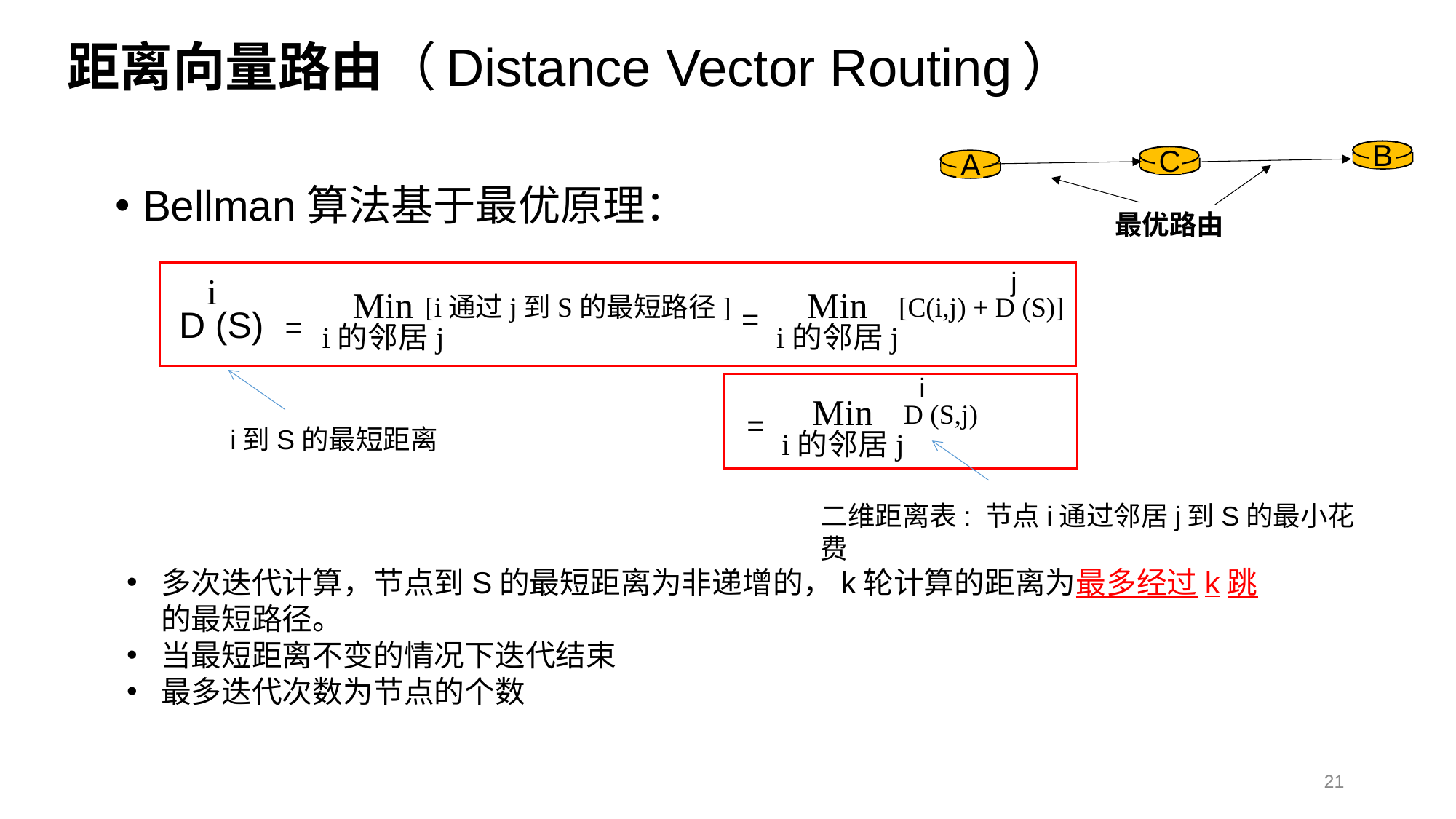

# 距离向量路由（Distance Vector Routing）
B

C

A

最优路由
Bellman算法基于最优原理：

j
Min
[C(i,j) + D (S)]
=
i的邻居j
i
D (S)
Min
[i通过j到S的最短路径]
=
i的邻居j

i
Min
D (S,j)
=
i的邻居j
i到S的最短距离

二维距离表: 节点i通过邻居j到S的最小花费
多次迭代计算，节点到S的最短距离为非递增的，k轮计算的距离为最多经过k跳的最短路径。
当最短距离不变的情况下迭代结束
最多迭代次数为节点的个数
21